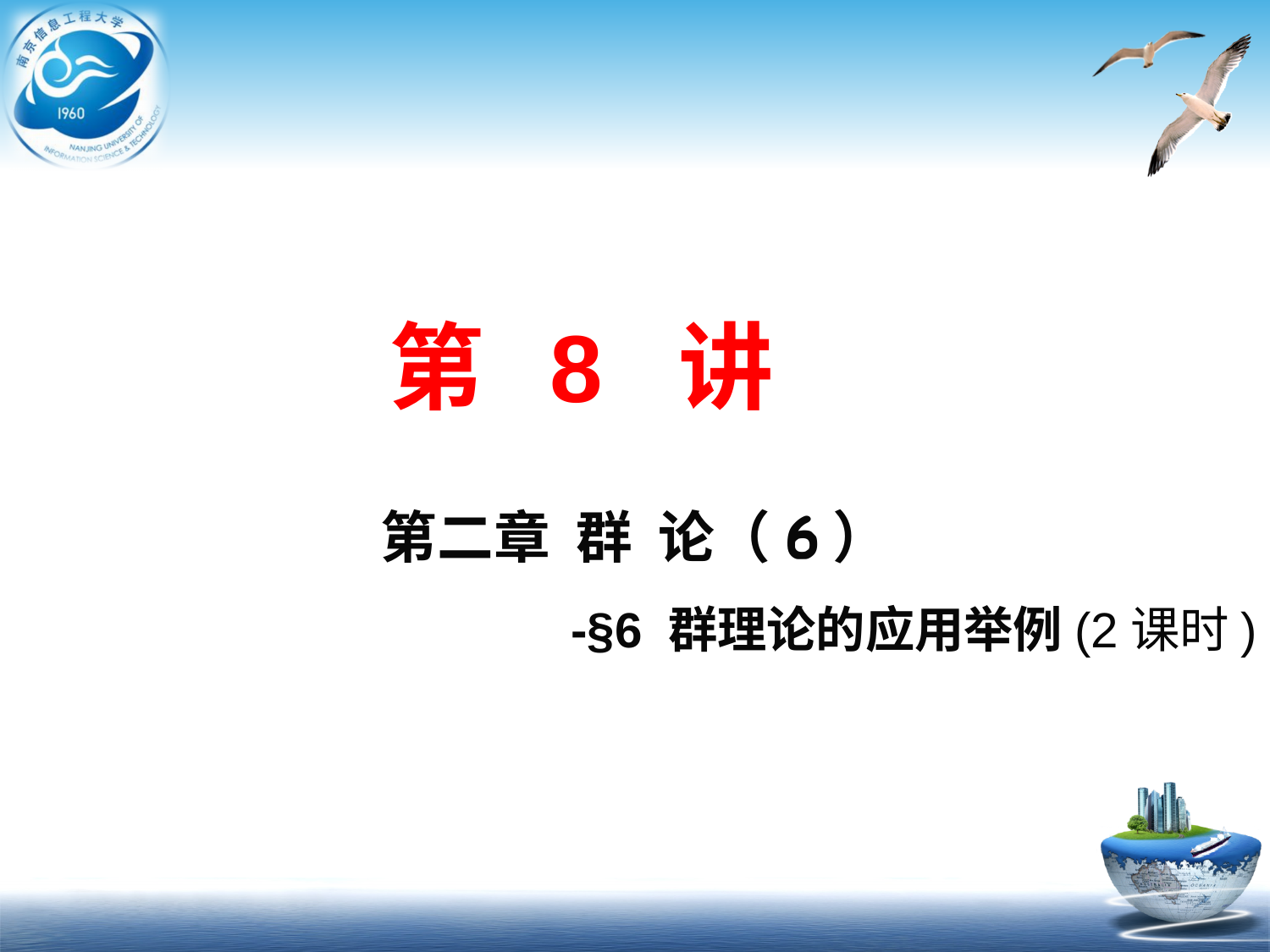

第  8  讲
第二章  群  论（6）
-§6 群理论的应用举例(2课时)